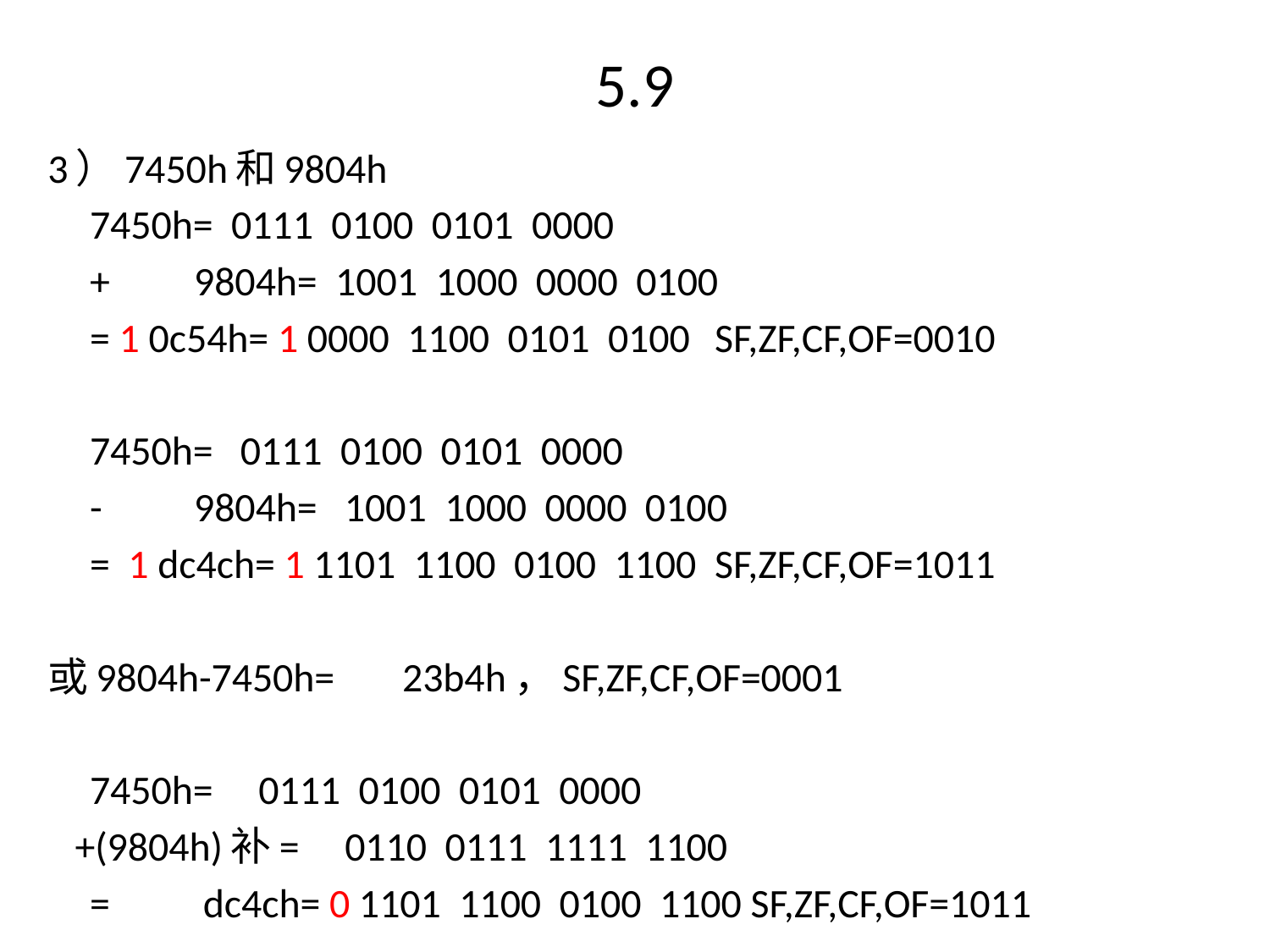

# 5.9
3）7450h和9804h
		7450h=  0111  0100  0101  0000
	+	9804h=  1001  1000  0000  0100
	= 1 0c54h= 1 0000  1100  0101  0100	SF,ZF,CF,OF=0010

		7450h=   0111  0100  0101  0000
	-	9804h=   1001  1000  0000  0100
	=  1 dc4ch= 1 1101  1100  0100  1100 	SF,ZF,CF,OF=1011

或9804h-7450h=	23b4h，SF,ZF,CF,OF=0001

		7450h=     0111  0100  0101  0000
   +(9804h)补=     0110  0111  1111  1100
	=	 dc4ch= 0 1101  1100  0100  1100 SF,ZF,CF,OF=1011